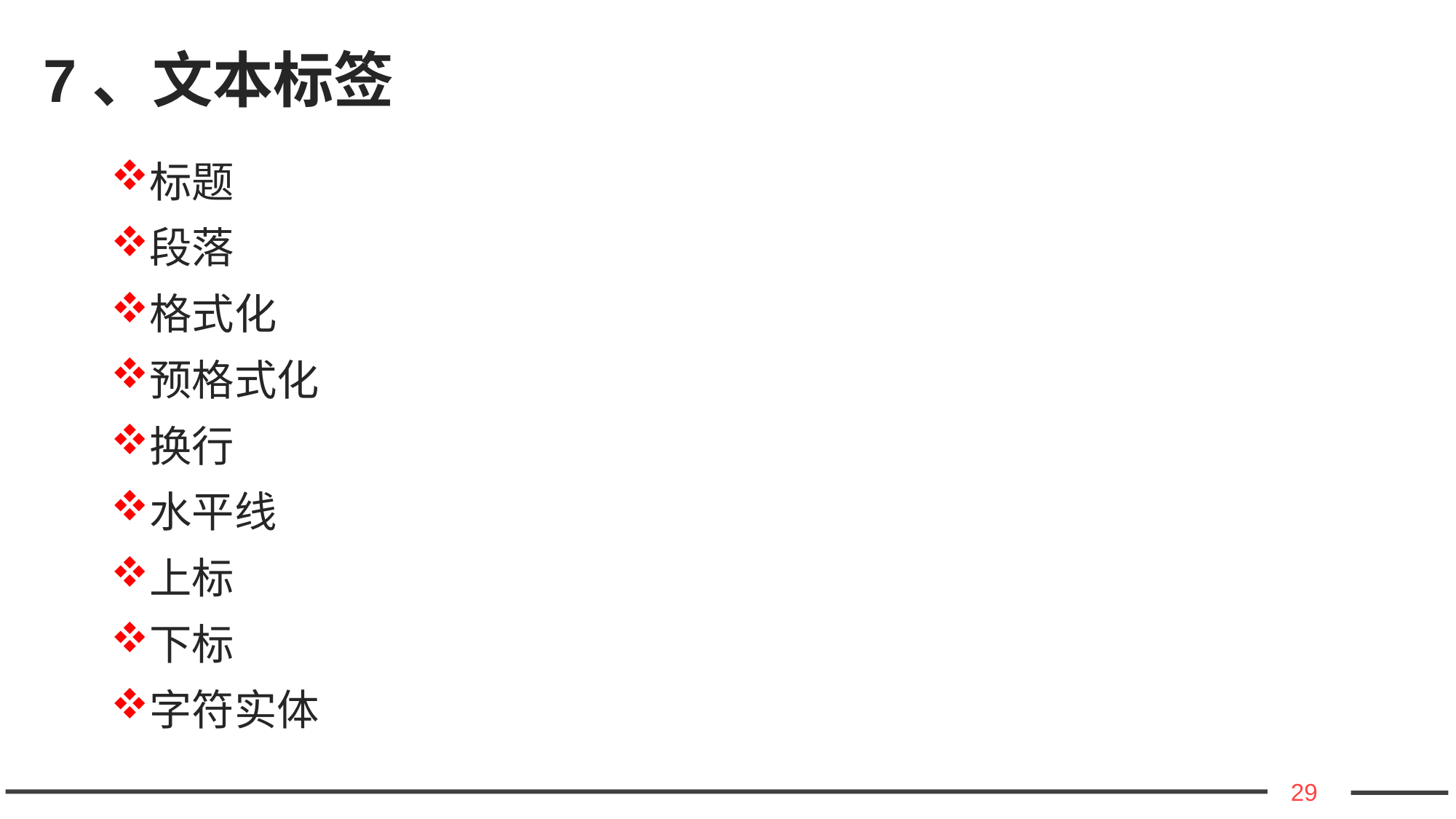

# 7、文本标签
标题
段落
格式化
预格式化
换行
水平线
上标
下标
字符实体